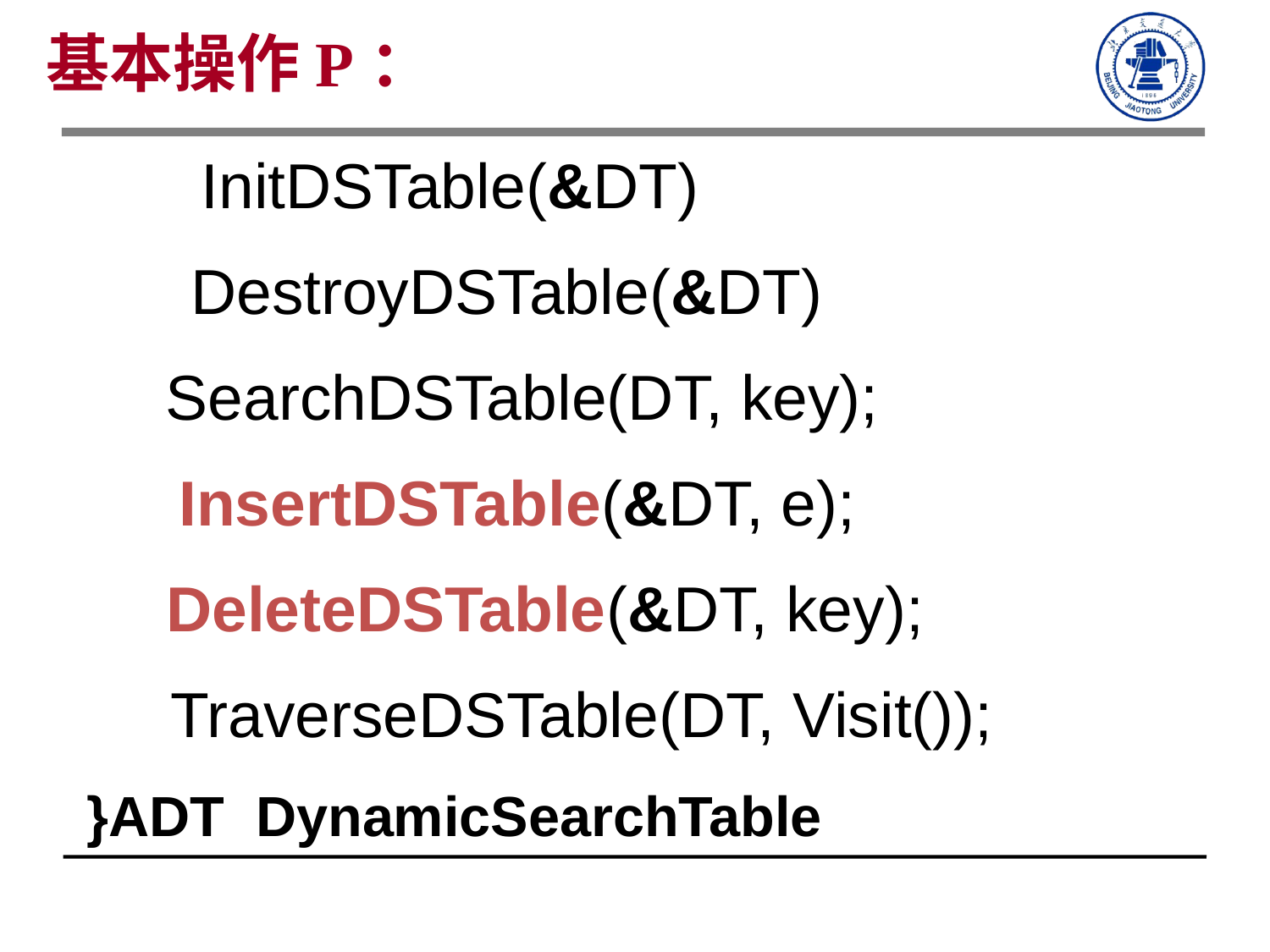

基本操作P：
InitDSTable(&DT)
DestroyDSTable(&DT)
SearchDSTable(DT, key);
InsertDSTable(&DT, e);
DeleteDSTable(&DT, key);
TraverseDSTable(DT, Visit());
}ADT  DynamicSearchTable